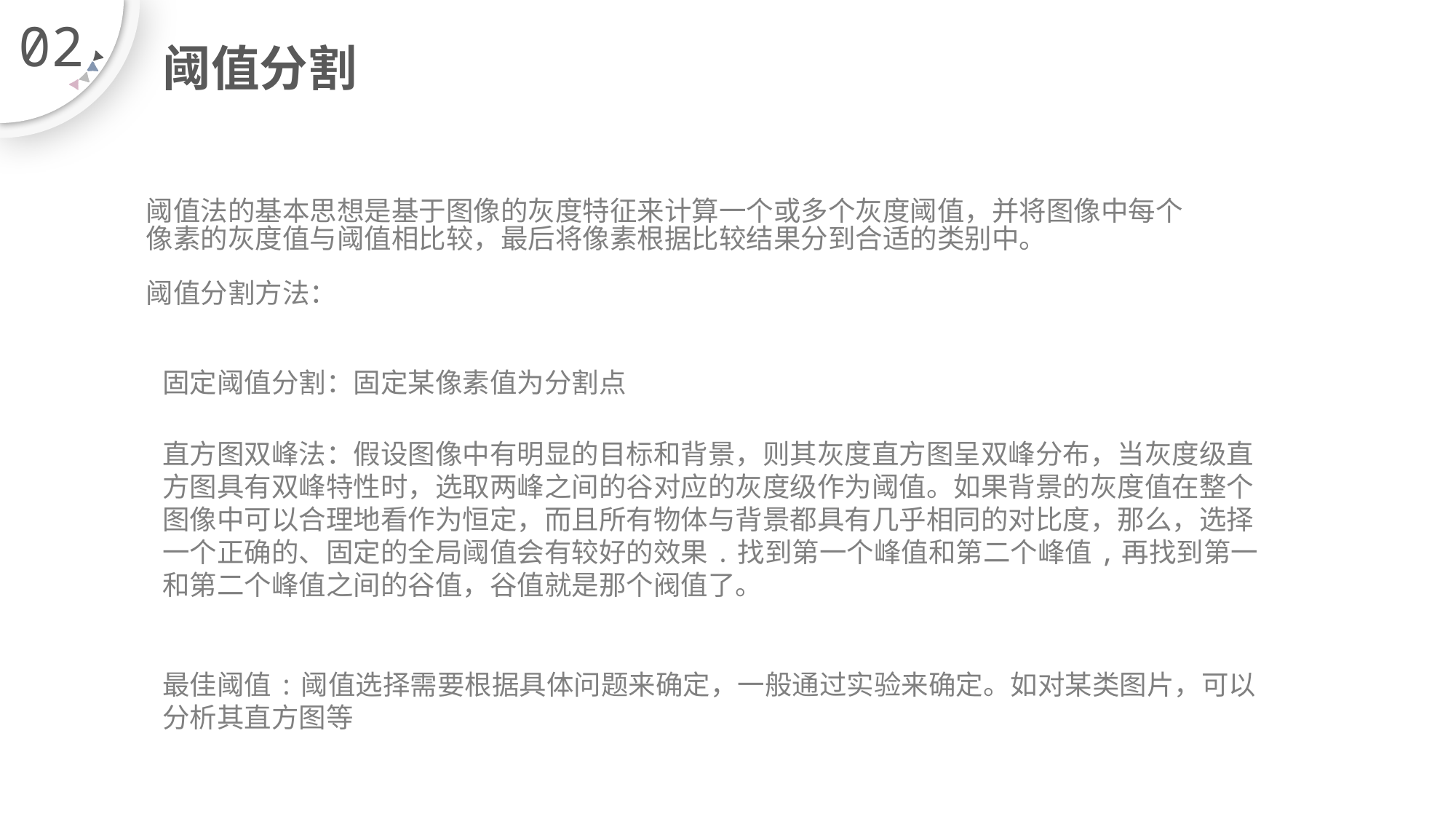

02

阈值分割
阈值法的基本思想是基于图像的灰度特征来计算一个或多个灰度阈值，并将图像中每个像素的灰度值与阈值相比较，最后将像素根据比较结果分到合适的类别中。

阈值分割方法：

固定阈值分割：固定某像素值为分割点
直方图双峰法：假设图像中有明显的目标和背景，则其灰度直方图呈双峰分布，当灰度级直方图具有双峰特性时，选取两峰之间的谷对应的灰度级作为阈值。如果背景的灰度值在整个图像中可以合理地看作为恒定，而且所有物体与背景都具有几乎相同的对比度，那么，选择一个正确的、固定的全局阈值会有较好的效果.找到第一个峰值和第二个峰值,再找到第一和第二个峰值之间的谷值，谷值就是那个阀值了。
最佳阈值:阈值选择需要根据具体问题来确定，一般通过实验来确定。如对某类图片，可以分析其直方图等